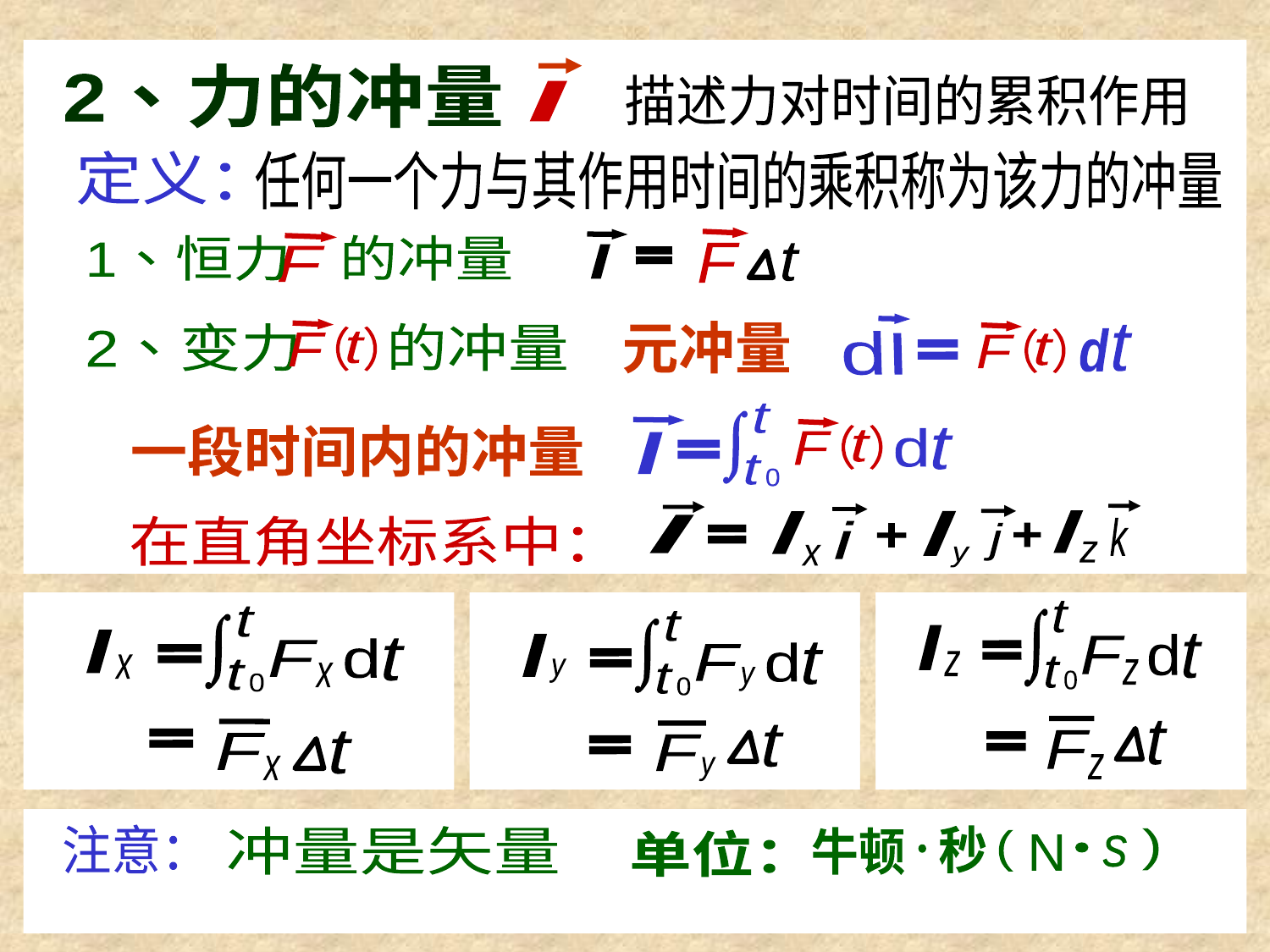

动量

2、力的冲量

I
描述力对时间的累积作用
定义：
任何一个力与其作用时间的乘积称为该力的冲量

F
t
I

1、恒力   的冲量

F

元冲量
t
d

F
（ ）
t

dI
2、变力     的冲量

F
（ ）
t
t

F
（ ）
t

d
t
I
t
0
一段时间内的冲量

I

I

I
I
k
i
+
j
+

z
x
y
在直角坐标系中：

t

I

d
t
F
z
t
z
0

t

F
z
t

I

d
t
F
x
t
x
0

t
F

x
t

I

d
t
F
y
t
y
0

t

F
y

注意：
秒
牛顿

冲量是矢量
)
(
N
s

单位：